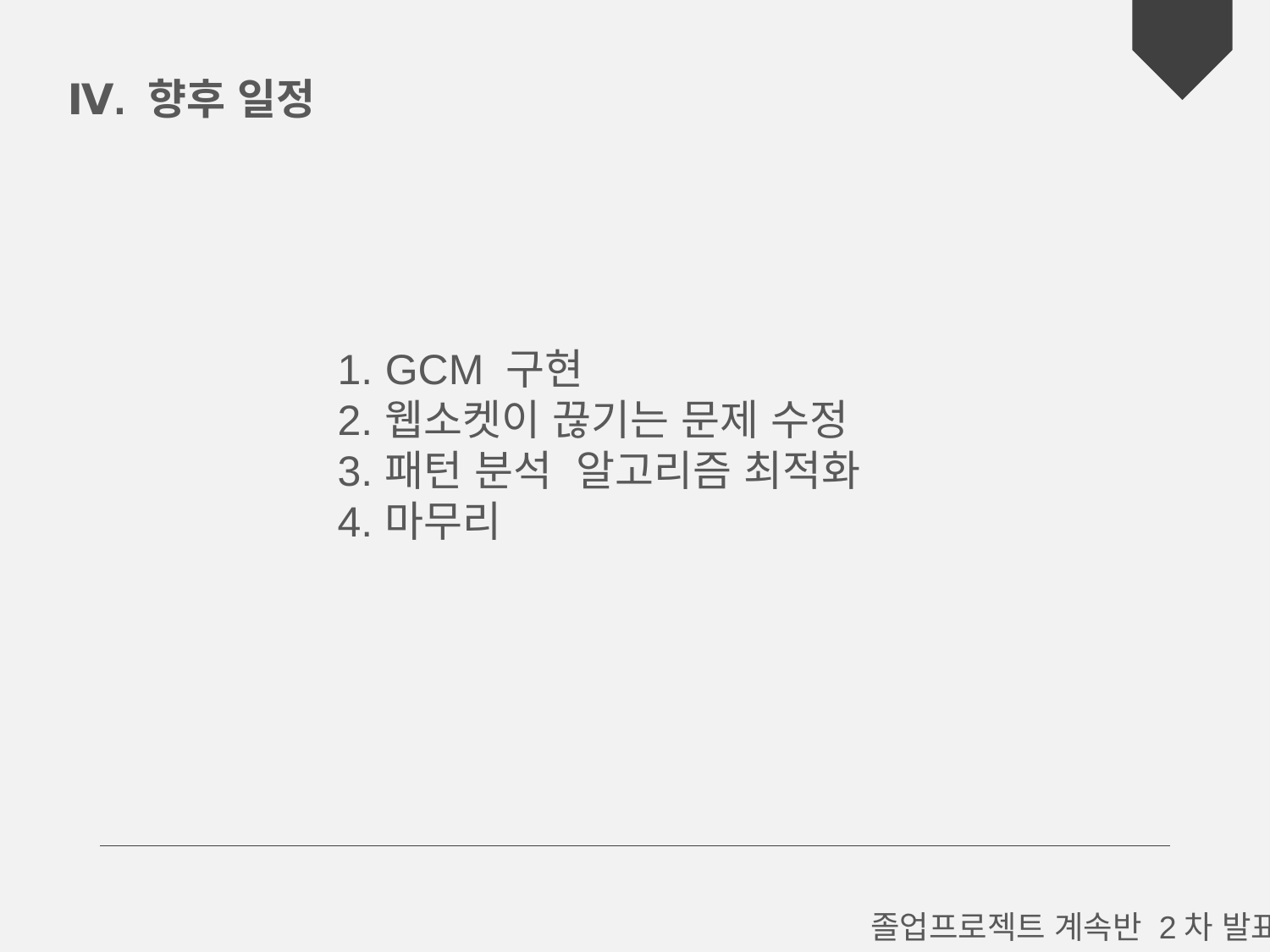

Ⅳ. 향후 일정
GCM 구현
웹소켓이 끊기는 문제 수정
패턴 분석  알고리즘 최적화
마무리
졸업프로젝트 계속반 2차 발표